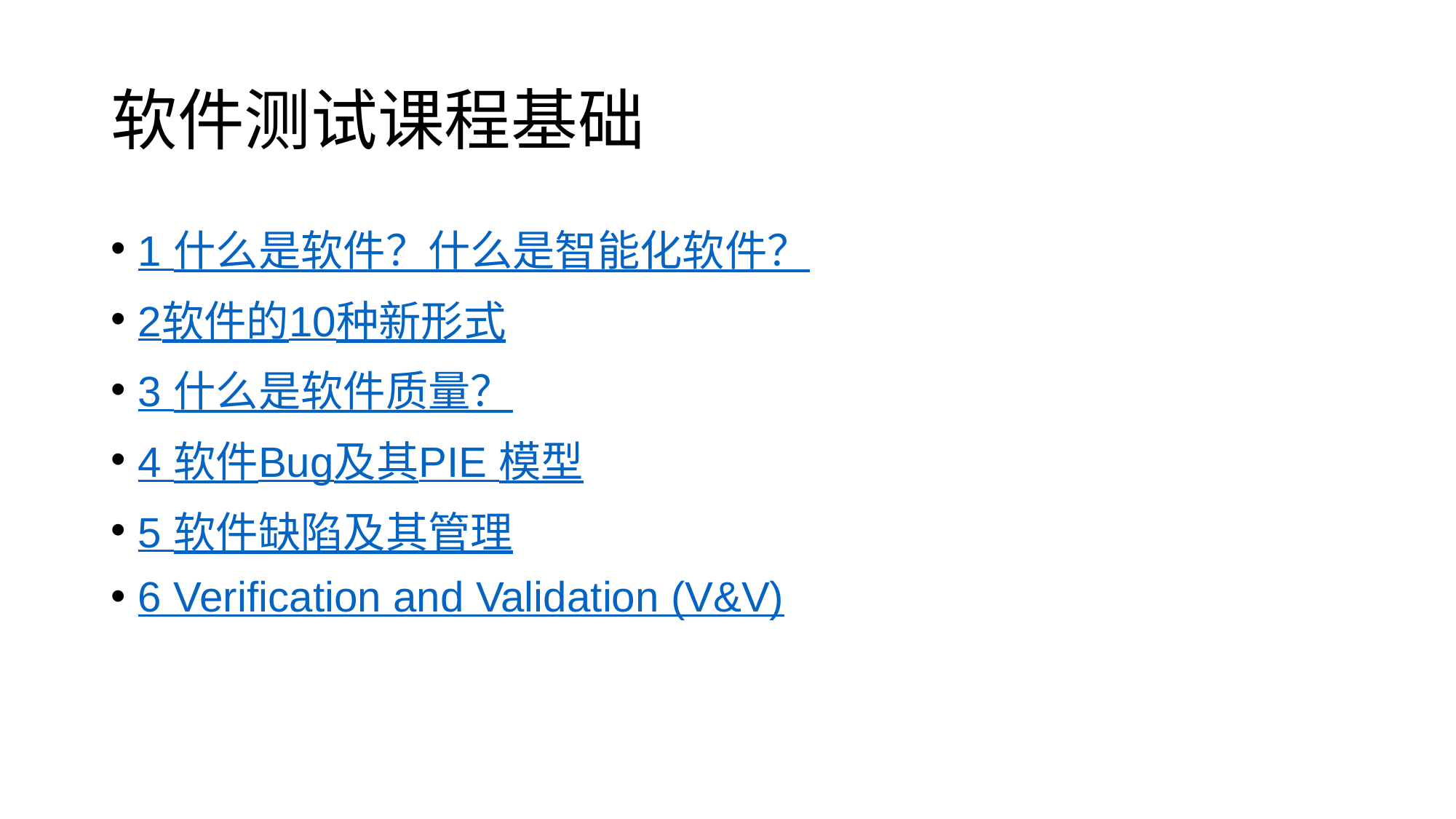

# 软件测试课程基础
1 什么是软件？什么是智能化软件？
2软件的10种新形式
3 什么是软件质量？
4 软件Bug及其PIE 模型
5 软件缺陷及其管理
6 Verification and Validation (V&V)